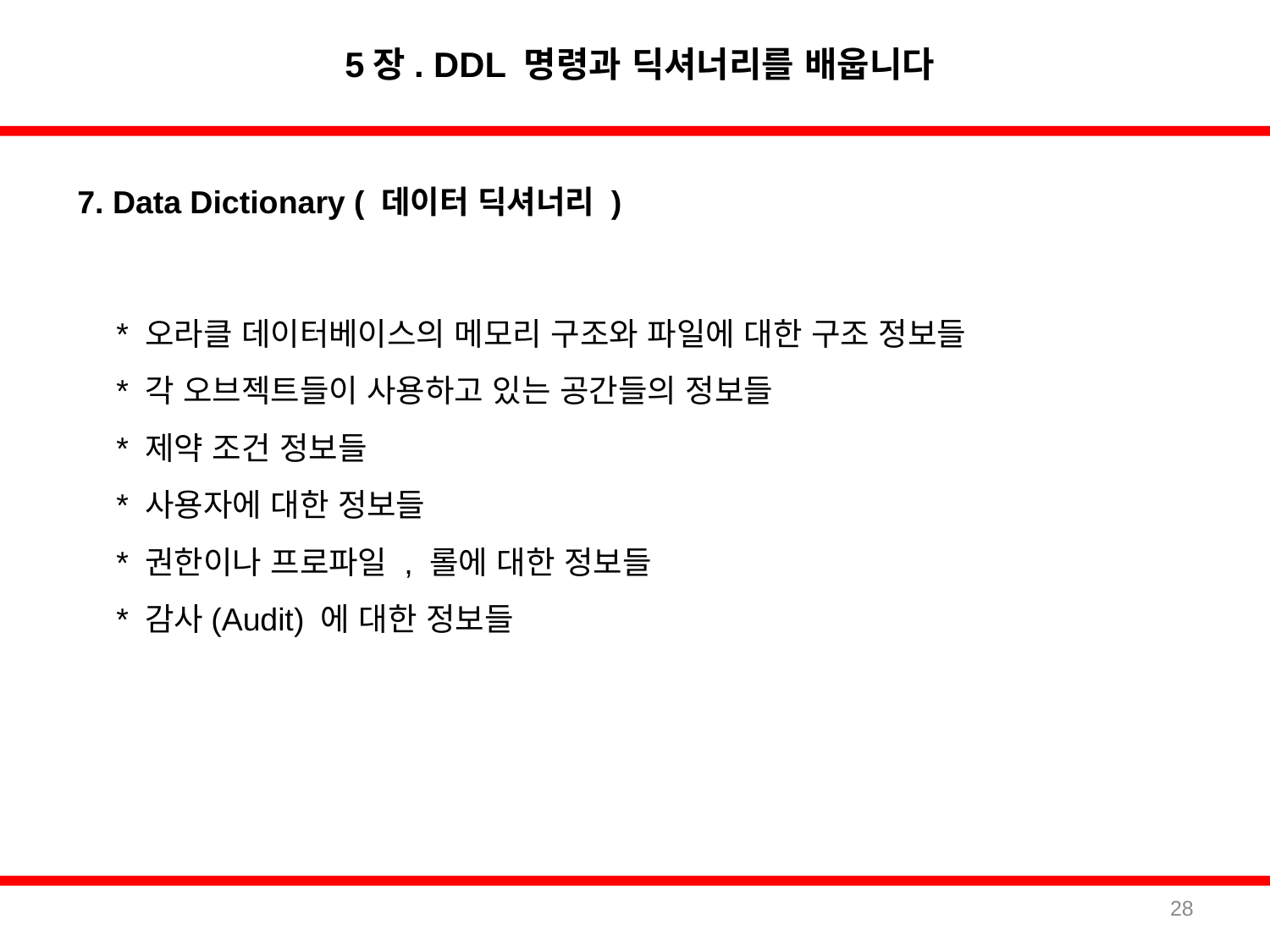

5장. DDL 명령과 딕셔너리를 배웁니다

7. Data Dictionary ( 데이터 딕셔너리 )
 * 오라클 데이터베이스의 메모리 구조와 파일에 대한 구조 정보들
 * 각 오브젝트들이 사용하고 있는 공간들의 정보들
 * 제약 조건 정보들
 * 사용자에 대한 정보들
 * 권한이나 프로파일 , 롤에 대한 정보들
 * 감사(Audit) 에 대한 정보들

28